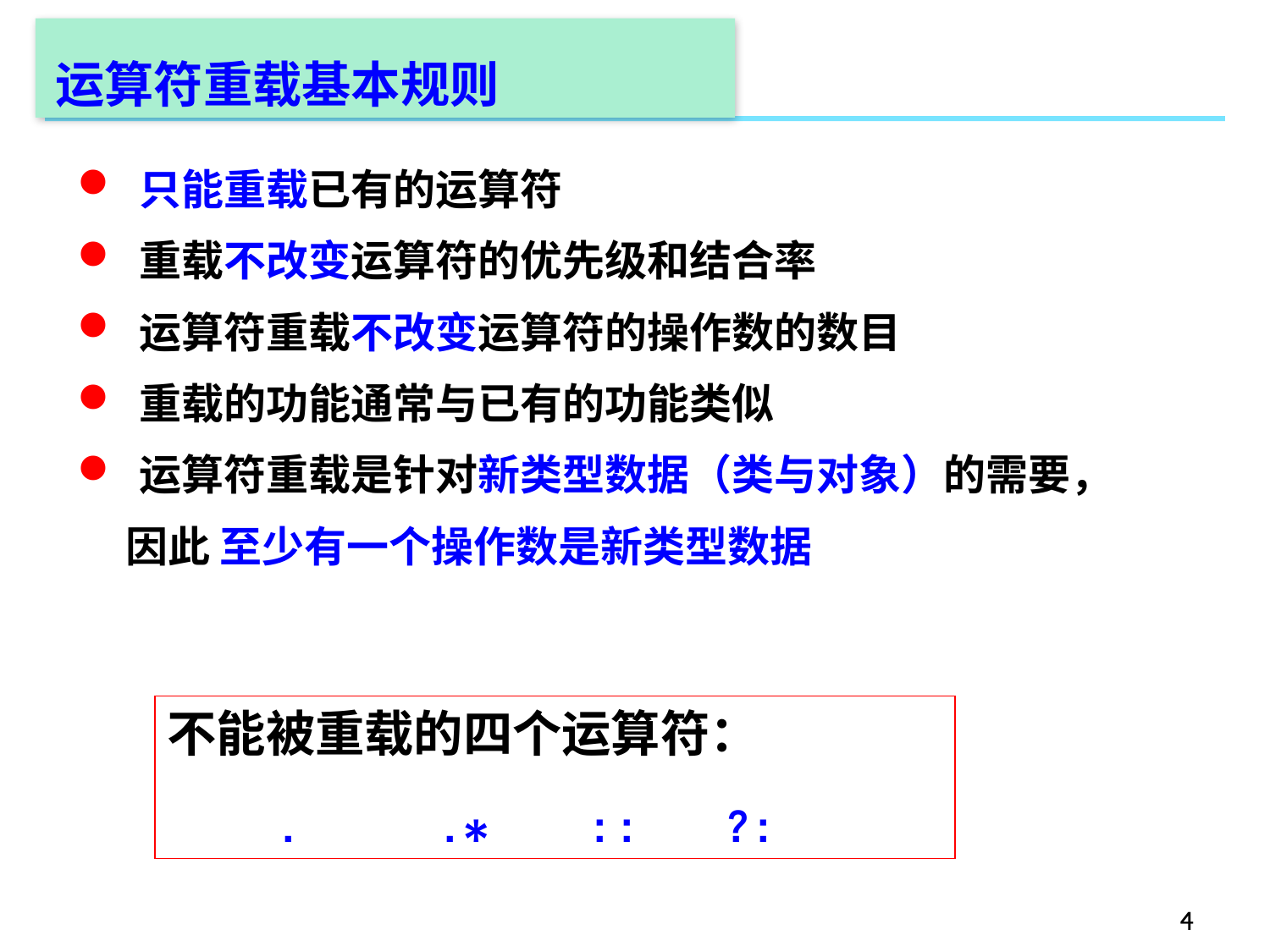

# 运算符重载基本规则
 只能重载已有的运算符
 重载不改变运算符的优先级和结合率
 运算符重载不改变运算符的操作数的数目
 重载的功能通常与已有的功能类似
 运算符重载是针对新类型数据（类与对象）的需要，
    因此 至少有一个操作数是新类型数据
不能被重载的四个运算符：
        .     .*       ::      ?:
4